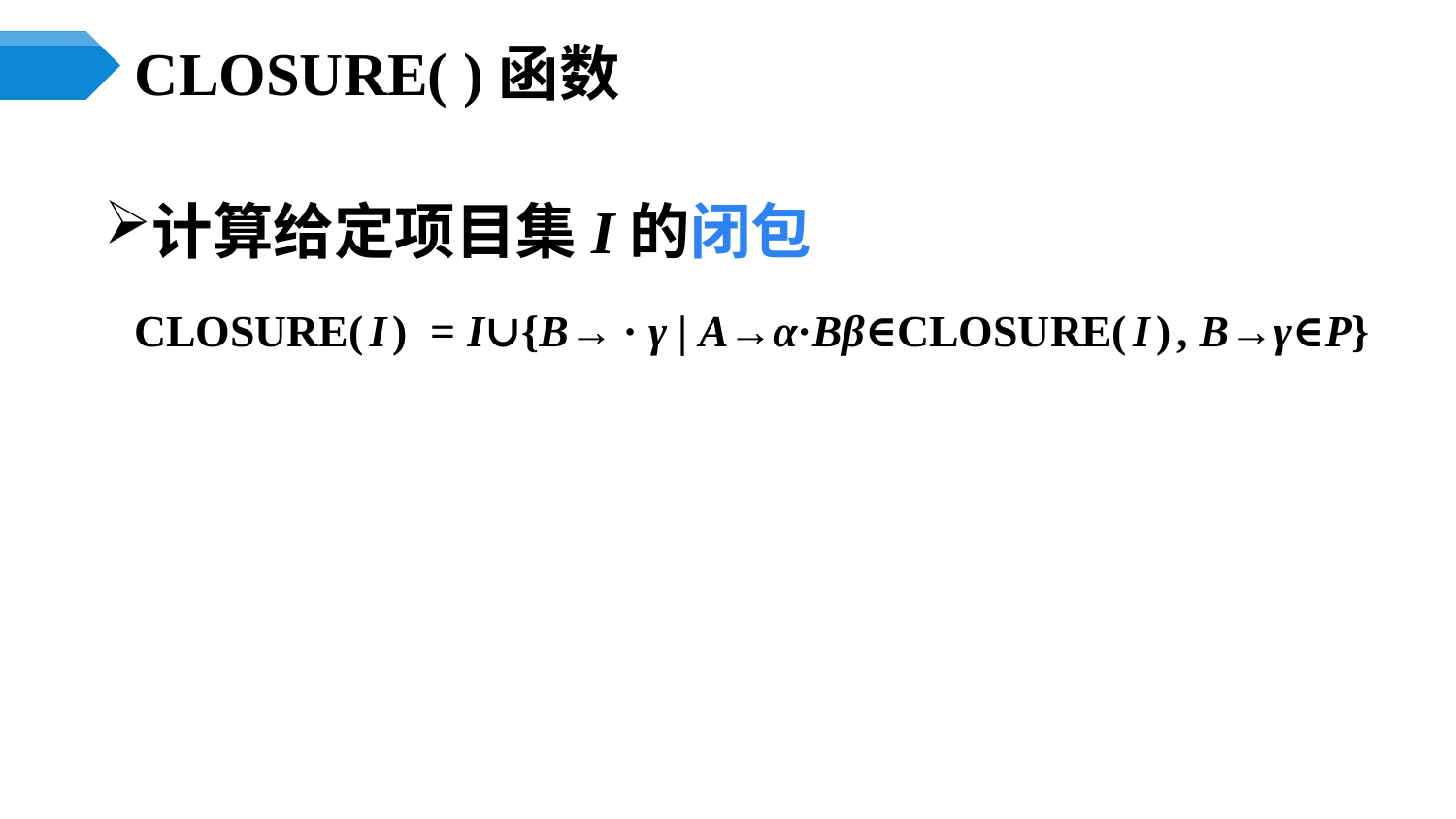

# CLOSURE( )函数
计算给定项目集I的闭包
CLOSURE(I) = I∪{B→ · γ | A→α·Bβ∈CLOSURE(I), B→γ∈P}